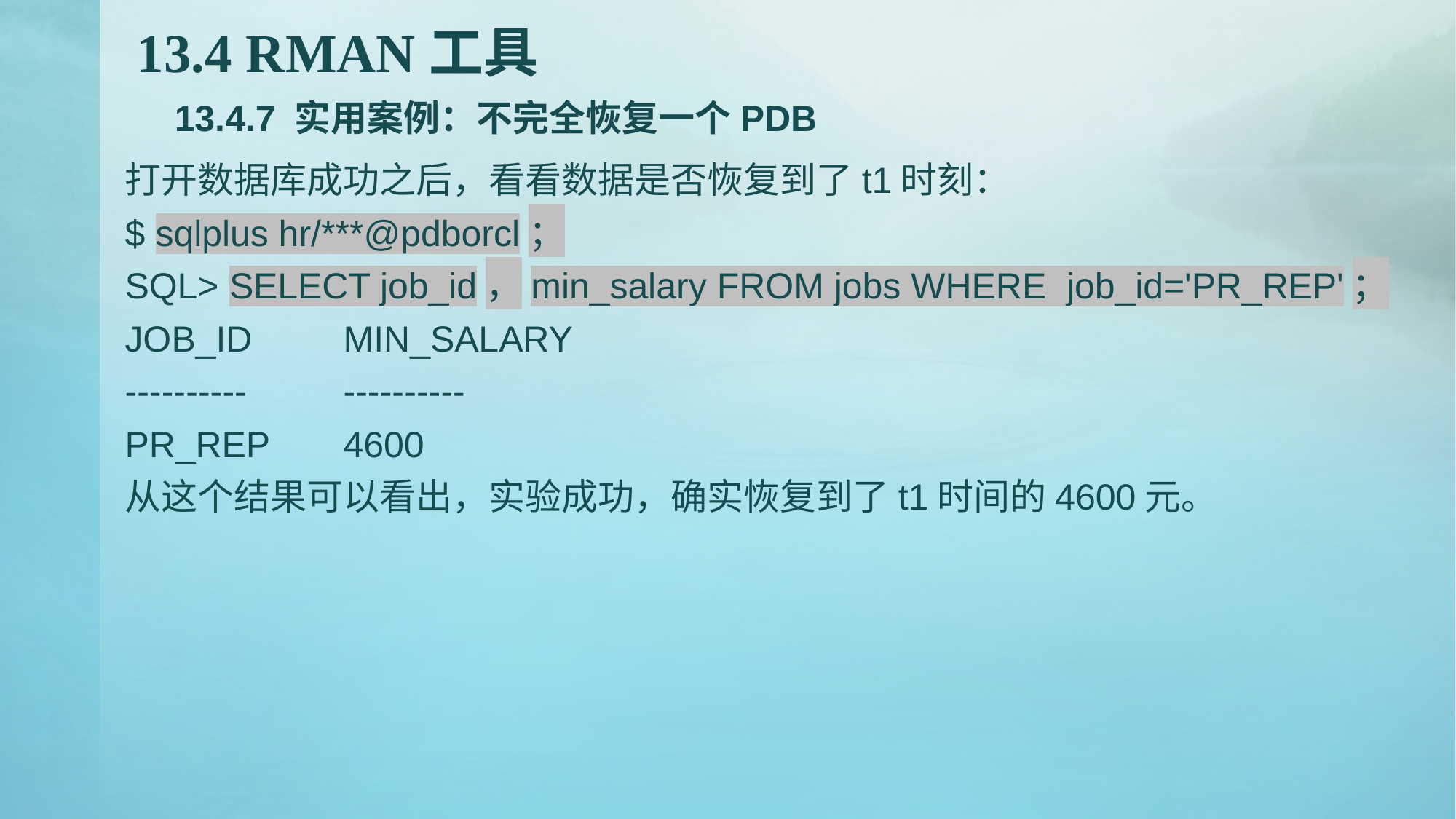

# 13.4 RMAN工具 13.4.7 实用案例：不完全恢复一个PDB
打开数据库成功之后，看看数据是否恢复到了t1时刻：
$ sqlplus hr/***@pdborcl；
SQL> SELECT job_id，min_salary FROM jobs WHERE  job_id='PR_REP'；
JOB_ID	MIN_SALARY
----------	----------
PR_REP	4600
从这个结果可以看出，实验成功，确实恢复到了t1时间的4600元。